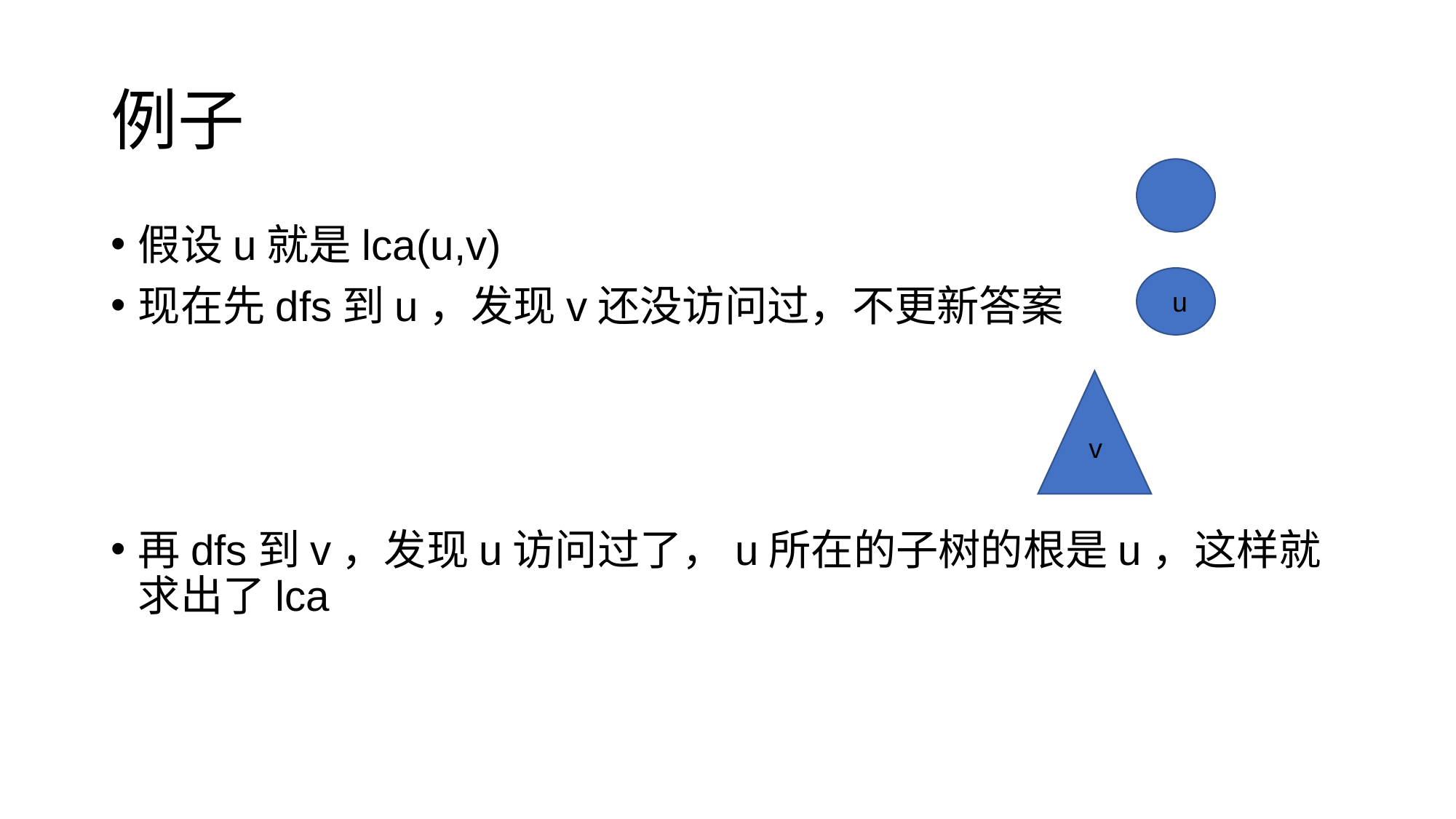

# 例子

假设u就是lca(u,v)
现在先dfs到u，发现v还没访问过，不更新答案

再dfs到v，发现u访问过了，u所在的子树的根是u，这样就求出了lca

u

v